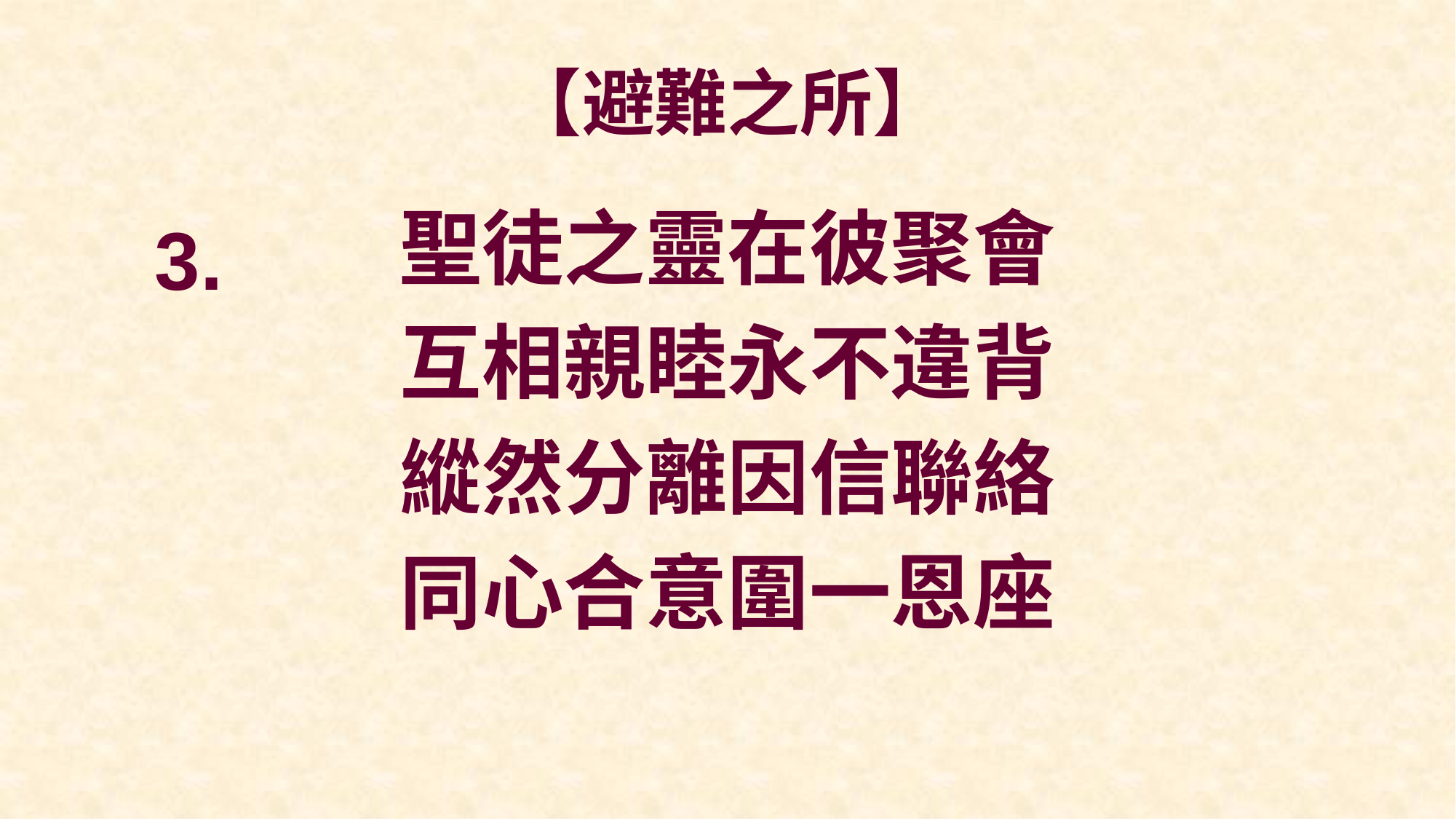

# 【避難之所】
聖徒之靈在彼聚會
互相親睦永不違背
縱然分離因信聯絡
同心合意圍一恩座
3.